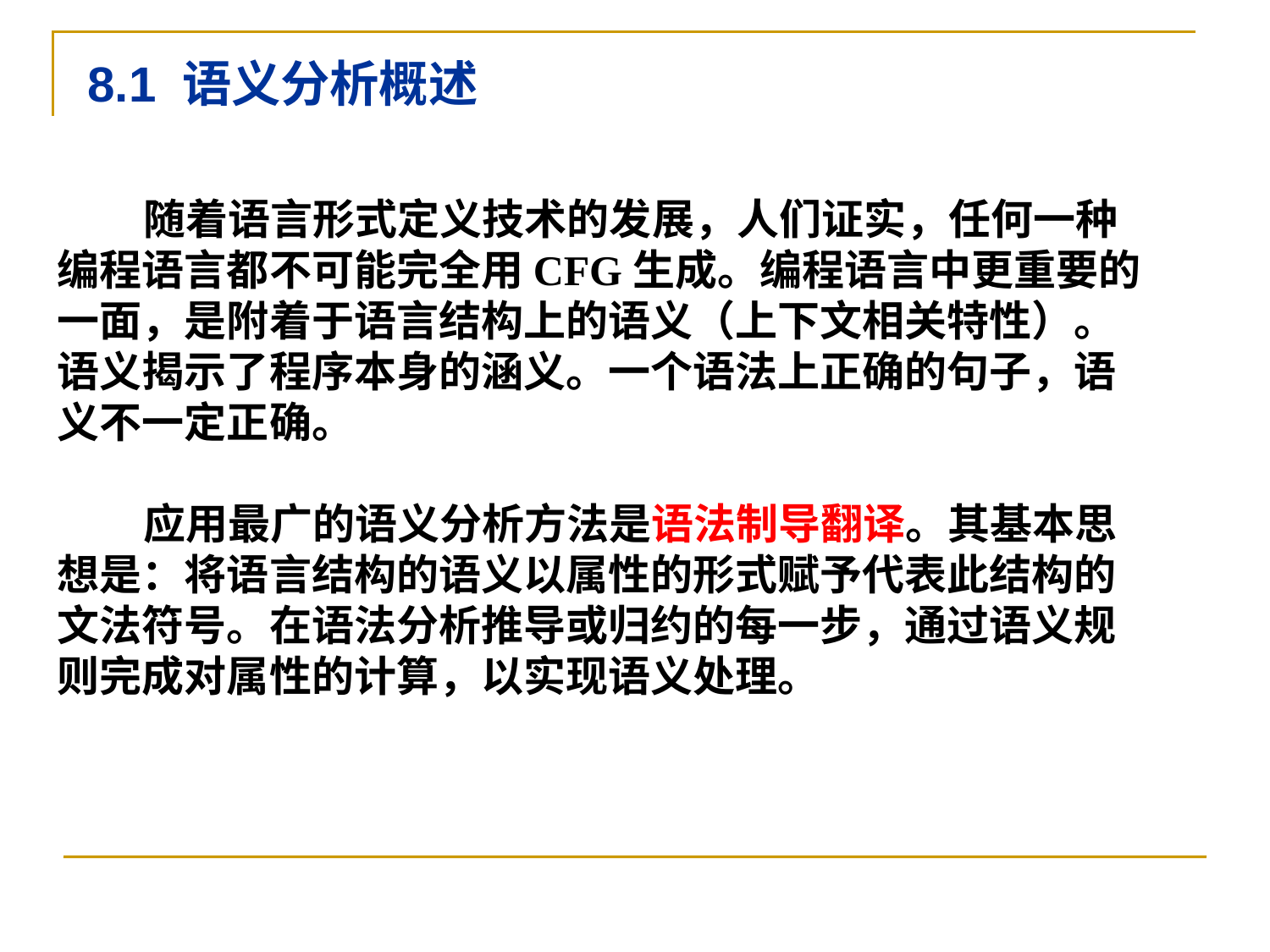

8.1 语义分析概述
        随着语言形式定义技术的发展，人们证实，任何一种编程语言都不可能完全用CFG生成。编程语言中更重要的一面，是附着于语言结构上的语义（上下文相关特性）。语义揭示了程序本身的涵义。一个语法上正确的句子，语义不一定正确。

        应用最广的语义分析方法是语法制导翻译。其基本思想是：将语言结构的语义以属性的形式赋予代表此结构的文法符号。在语法分析推导或归约的每一步，通过语义规则完成对属性的计算，以实现语义处理。
4